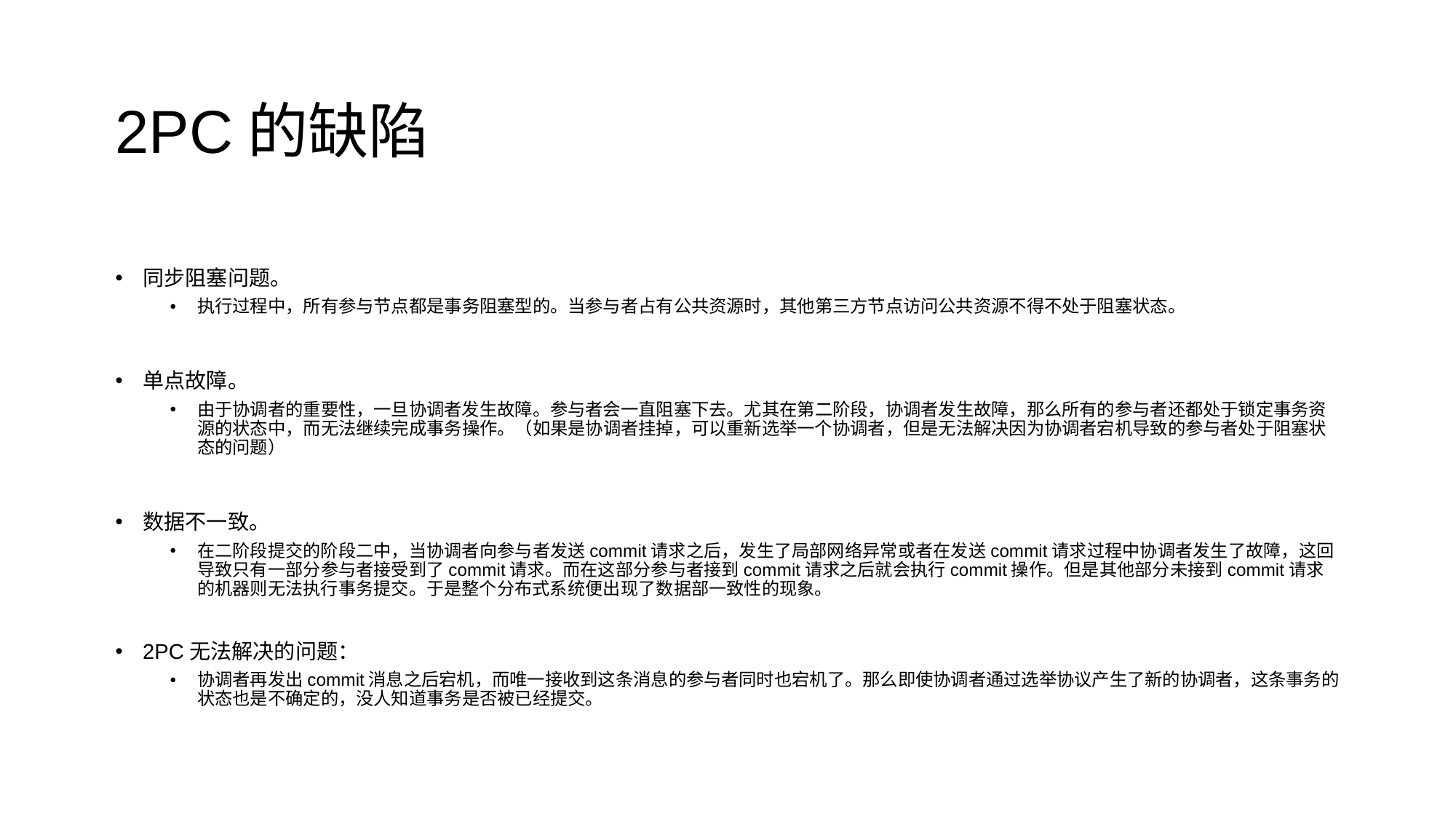

# 2PC的缺陷

同步阻塞问题。
执行过程中，所有参与节点都是事务阻塞型的。当参与者占有公共资源时，其他第三方节点访问公共资源不得不处于阻塞状态。

单点故障。
由于协调者的重要性，一旦协调者发生故障。参与者会一直阻塞下去。尤其在第二阶段，协调者发生故障，那么所有的参与者还都处于锁定事务资源的状态中，而无法继续完成事务操作。（如果是协调者挂掉，可以重新选举一个协调者，但是无法解决因为协调者宕机导致的参与者处于阻塞状态的问题）

数据不一致。
在二阶段提交的阶段二中，当协调者向参与者发送commit请求之后，发生了局部网络异常或者在发送commit请求过程中协调者发生了故障，这回导致只有一部分参与者接受到了commit请求。而在这部分参与者接到commit请求之后就会执行commit操作。但是其他部分未接到commit请求的机器则无法执行事务提交。于是整个分布式系统便出现了数据部一致性的现象。

2PC无法解决的问题：
协调者再发出commit消息之后宕机，而唯一接收到这条消息的参与者同时也宕机了。那么即使协调者通过选举协议产生了新的协调者，这条事务的状态也是不确定的，没人知道事务是否被已经提交。